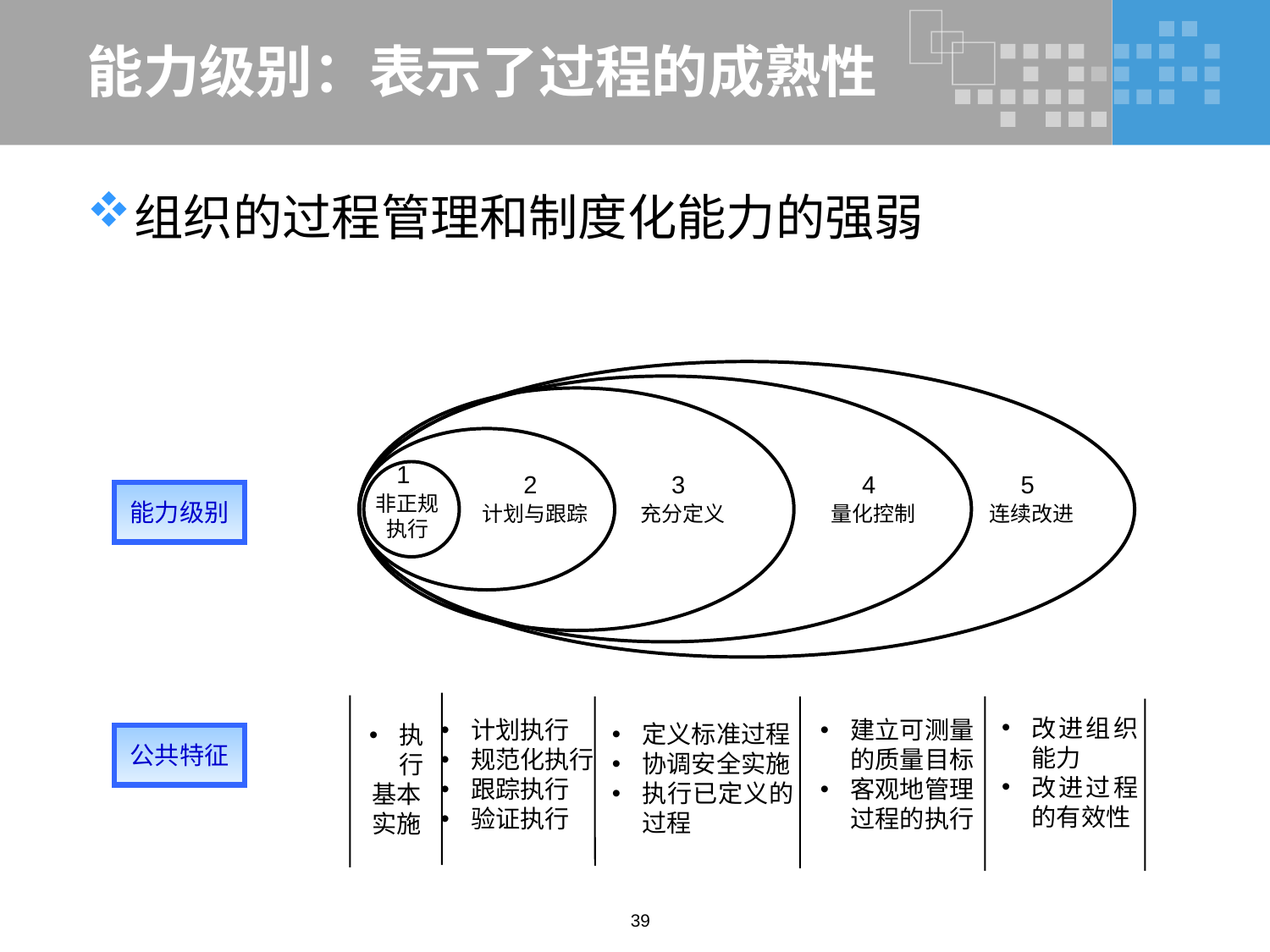

# 能力级别：表示了过程的成熟性
组织的过程管理和制度化能力的强弱

1

2
3
4
5
非正规
执行
计划与跟踪
充分定义
量化控制
连续改进

改进组织能力
改进过程的有效性
计划执行
规范化执行
跟踪执行
验证执行
建立可测量的质量目标
客观地管理过程的执行
定义标准过程
协调安全实施
执行已定义的过程
执行
基本
实施
能力级别
公共特征
39